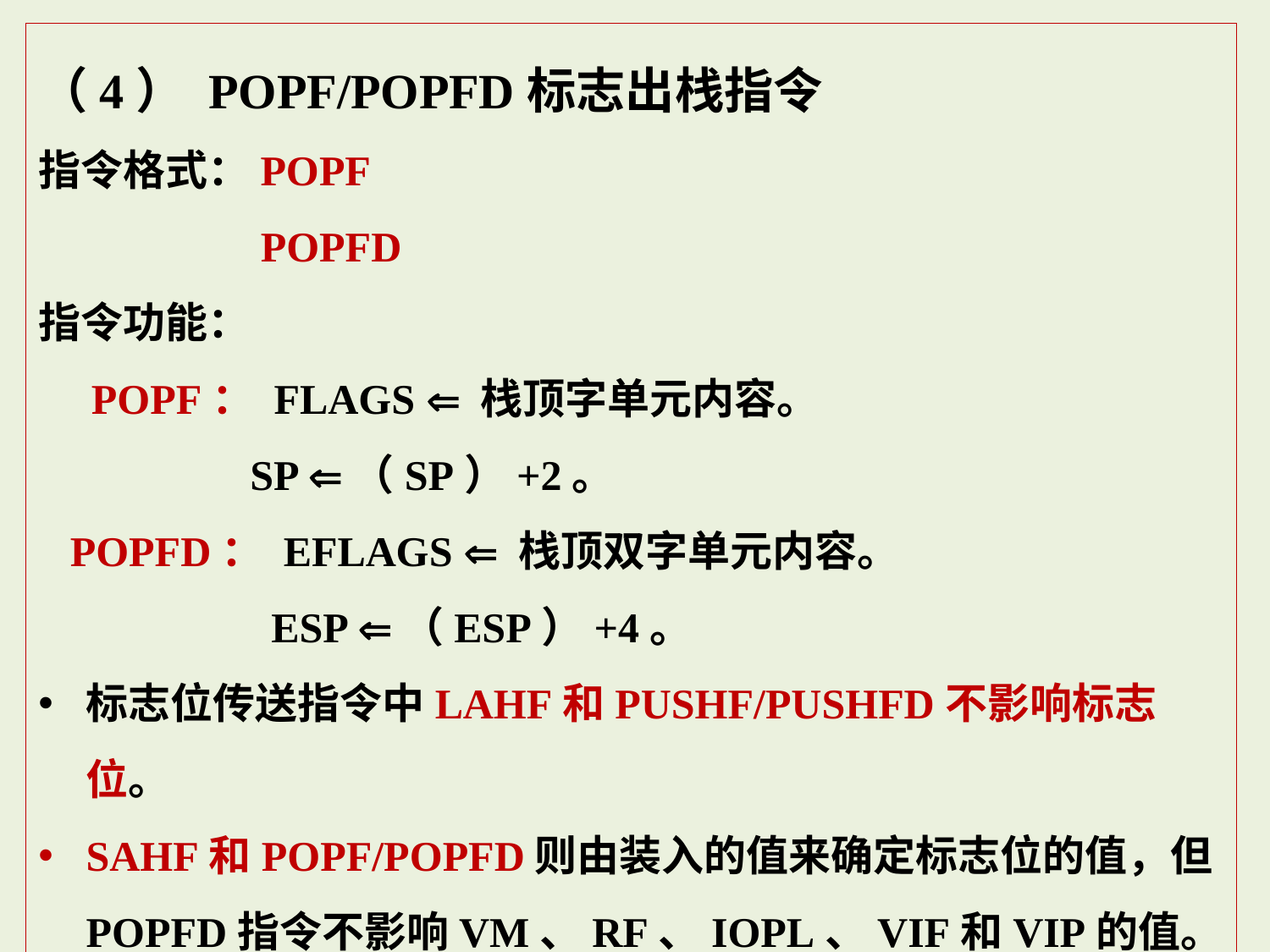

（4） POPF/POPFD标志出栈指令
指令格式：POPF
                     POPFD
指令功能：
     POPF： FLAGS ⇐ 栈顶字单元内容。
                    SP ⇐（SP）+2。
   POPFD： EFLAGS ⇐ 栈顶双字单元内容。
                      ESP ⇐（ESP）+4。
标志位传送指令中LAHF和PUSHF/PUSHFD不影响标志位。
SAHF和POPF/POPFD则由装入的值来确定标志位的值，但POPFD指令不影响VM、RF、IOPL、VIF和VIP的值。
132